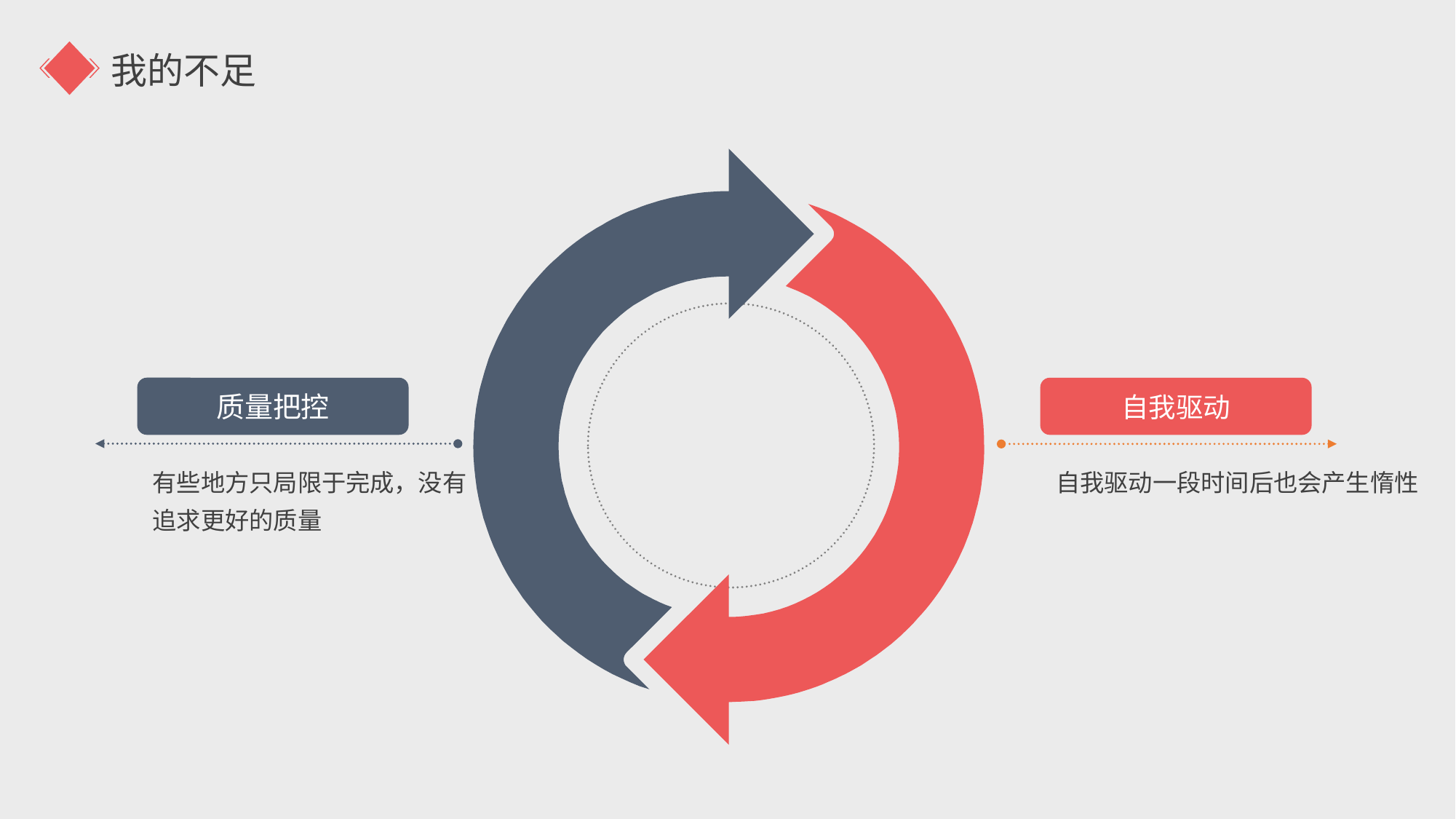

我的不足

质量把控

有些地方只局限于完成，没有
追求更好的质量
自我驱动
自我驱动一段时间后也会产生惰性